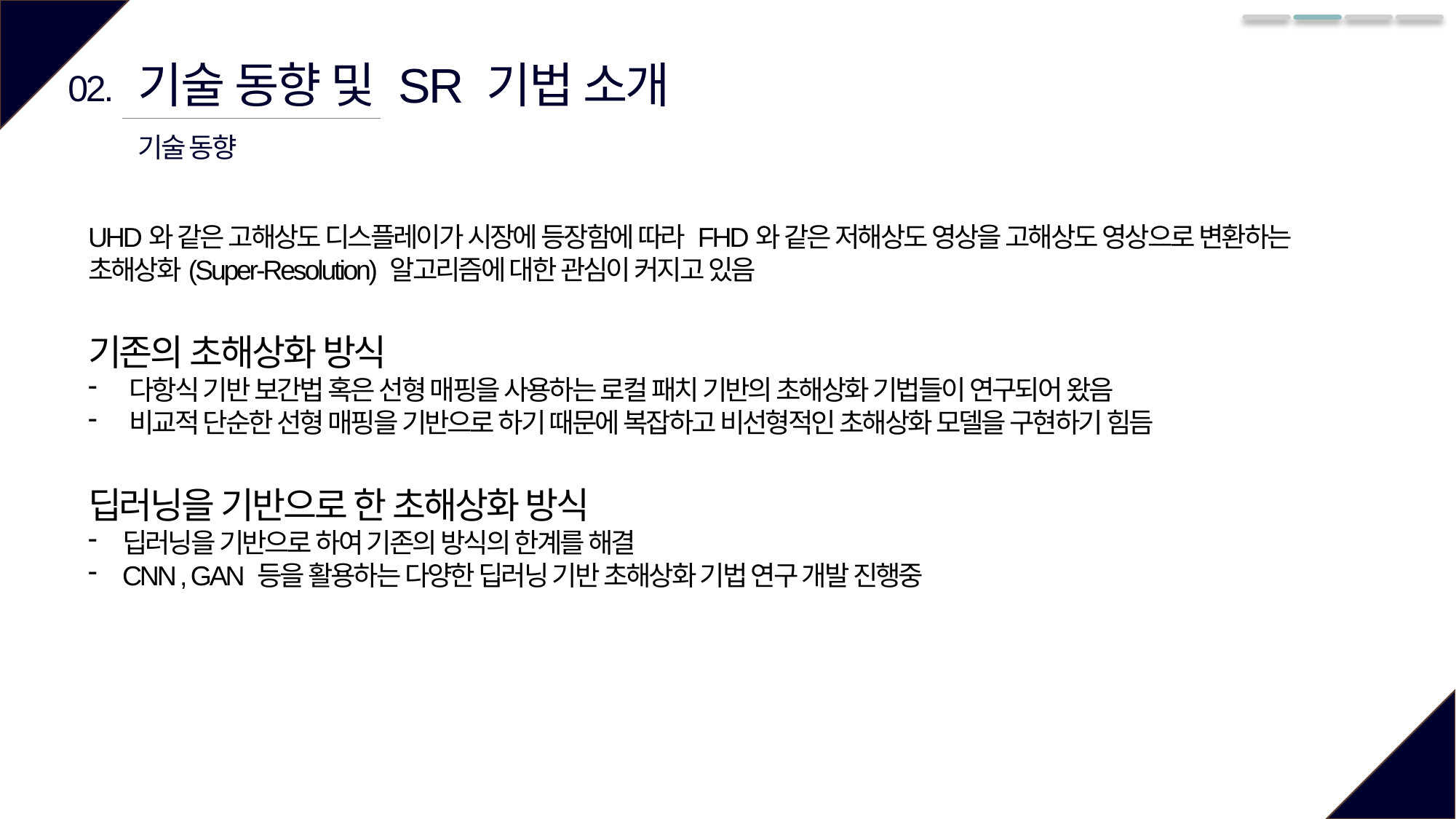

기술 동향 및 SR 기법 소개
02.
기술 동향
UHD와 같은 고해상도 디스플레이가 시장에 등장함에 따라 FHD와 같은 저해상도 영상을 고해상도 영상으로 변환하는 초해상화(Super-Resolution) 알고리즘에 대한 관심이 커지고 있음

기존의 초해상화 방식
다항식 기반 보간법 혹은 선형 매핑을 사용하는 로컬 패치 기반의 초해상화 기법들이 연구되어 왔음
비교적 단순한 선형 매핑을 기반으로 하기 때문에 복잡하고 비선형적인 초해상화 모델을 구현하기 힘듬

딥러닝을 기반으로 한 초해상화 방식
딥러닝을 기반으로 하여 기존의 방식의 한계를 해결
CNN , GAN 등을 활용하는 다양한 딥러닝 기반 초해상화 기법 연구 개발 진행중